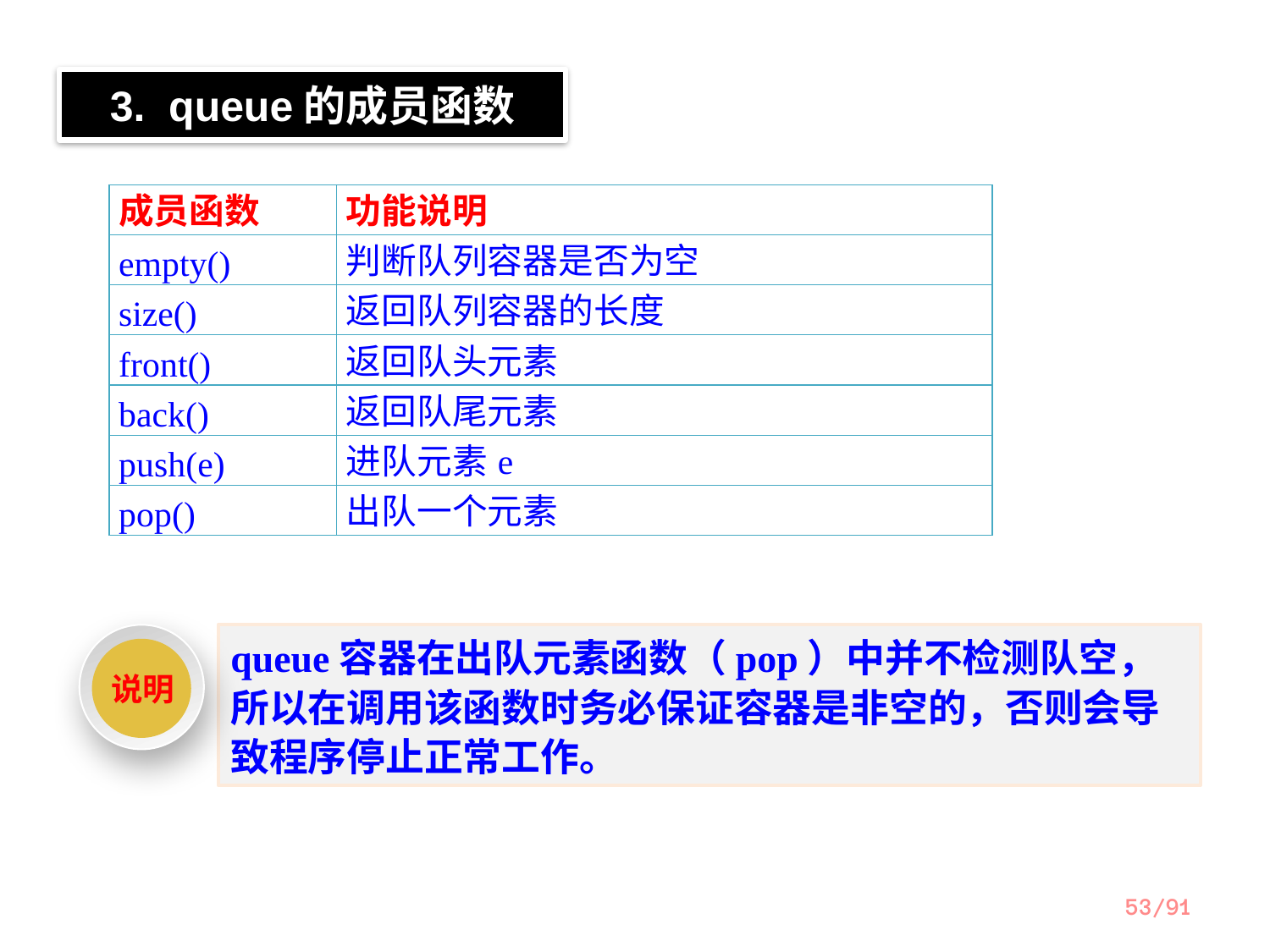

3.  queue的成员函数
| 成员函数 | 功能说明 |
| --- | --- |
| empty() | 判断队列容器是否为空 |
| size() | 返回队列容器的长度 |
| front() | 返回队头元素 |
| back() | 返回队尾元素 |
| push(e) | 进队元素e |
| pop() | 出队一个元素 |

说明
queue容器在出队元素函数（pop）中并不检测队空，所以在调用该函数时务必保证容器是非空的，否则会导致程序停止正常工作。
53/91